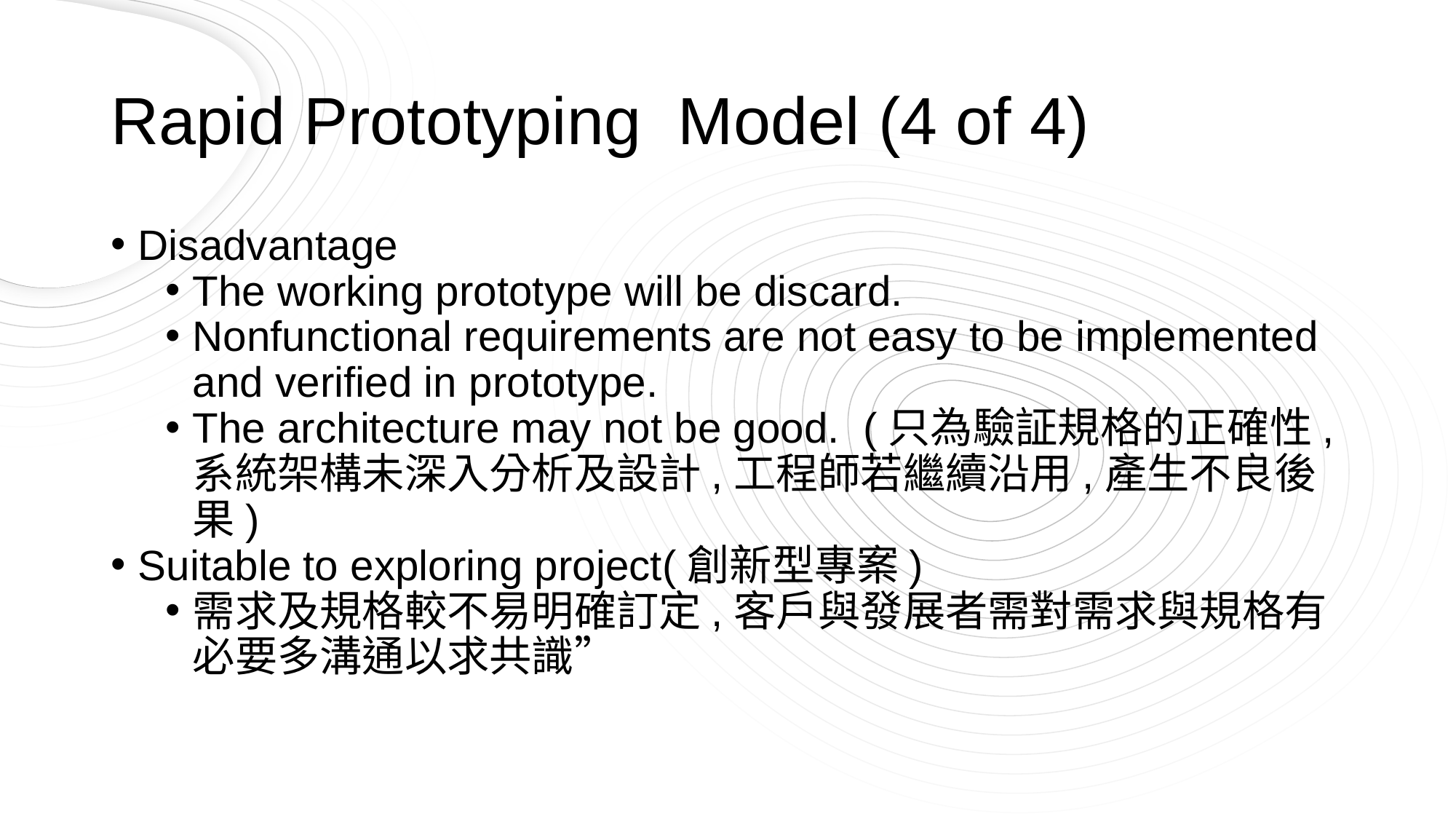

# Rapid Prototyping  Model (4 of 4)
Disadvantage
The working prototype will be discard.
Nonfunctional requirements are not easy to be implemented and verified in prototype.
The architecture may not be good.  (只為驗証規格的正確性,系統架構未深入分析及設計,工程師若繼續沿用,產生不良後果)
Suitable to exploring project(創新型專案)
需求及規格較不易明確訂定,客戶與發展者需對需求與規格有必要多溝通以求共識”